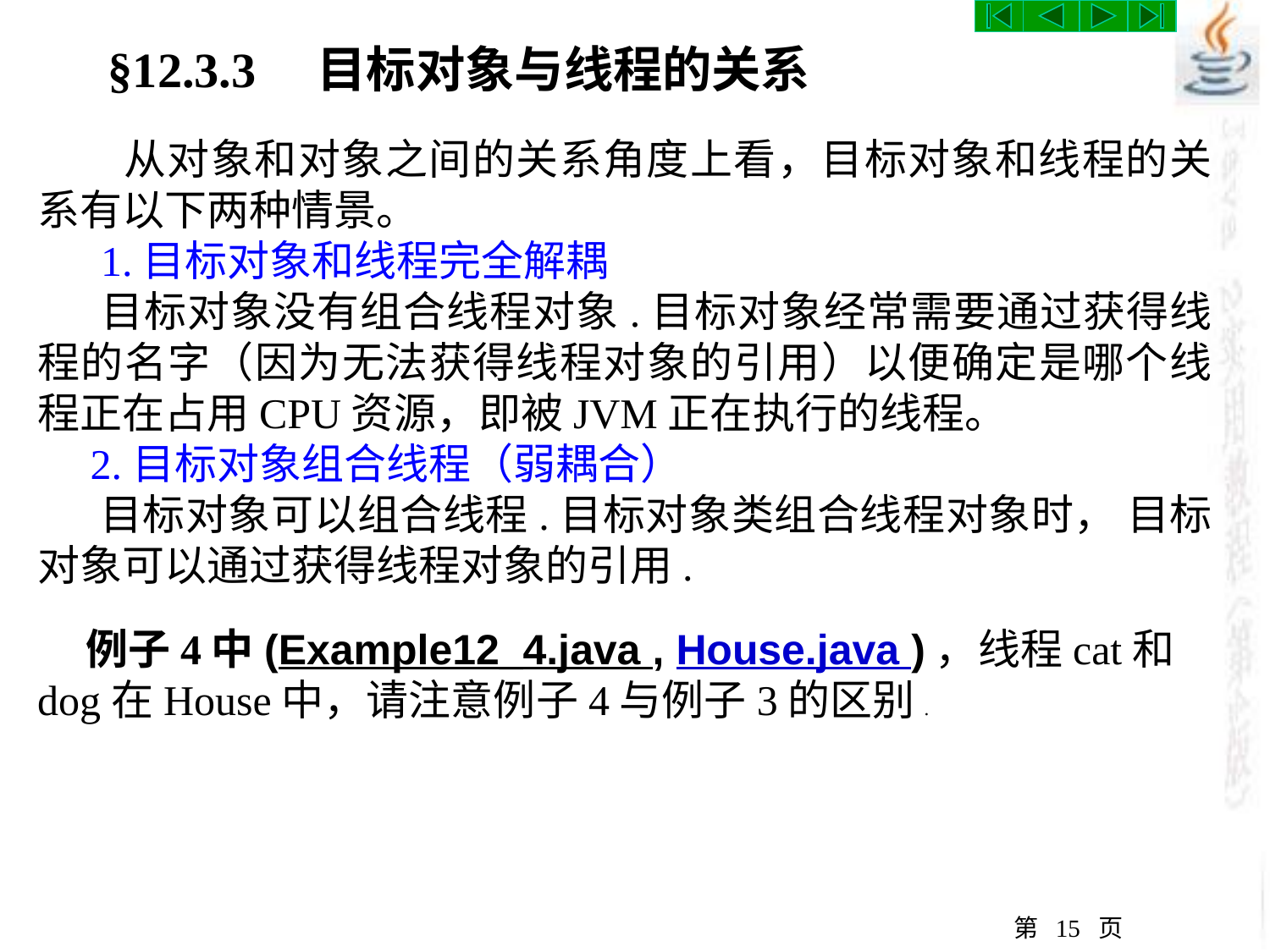

§12.3.3    目标对象与线程的关系
    从对象和对象之间的关系角度上看，目标对象和线程的关系有以下两种情景。
   1.目标对象和线程完全解耦
  目标对象没有组合线程对象.目标对象经常需要通过获得线程的名字（因为无法获得线程对象的引用）以便确定是哪个线程正在占用CPU资源，即被JVM正在执行的线程。
  2.目标对象组合线程（弱耦合）
  目标对象可以组合线程.目标对象类组合线程对象时， 目标对象可以通过获得线程对象的引用.
    例子4中(Example12_4.java , House.java )，线程cat和dog在House中，请注意例子4与例子3的区别 .

第  15  页